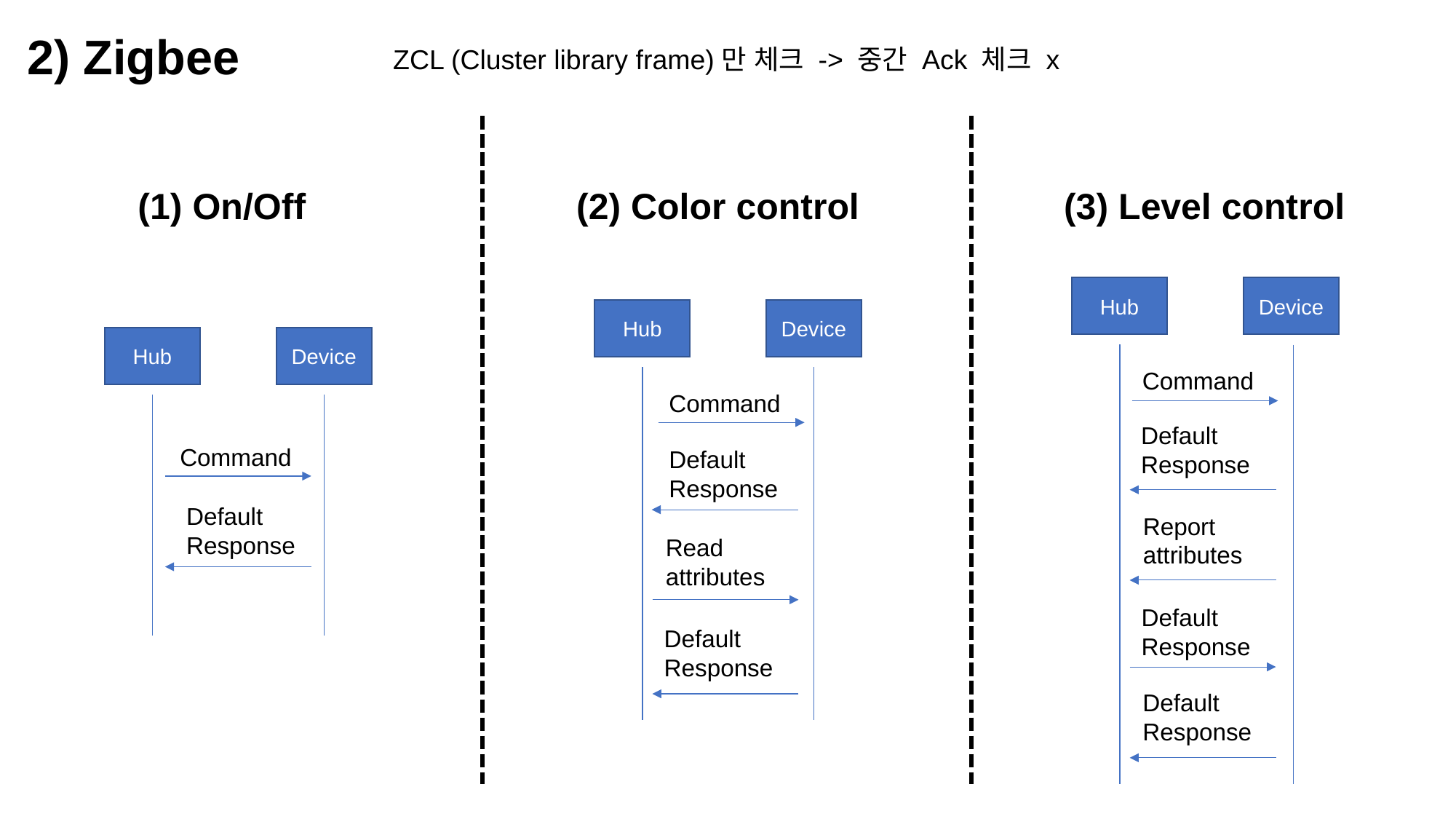

2) Zigbee
ZCL (Cluster library frame)만 체크 -> 중간 Ack 체크 x
(1) On/Off
(2) Color control
(3) Level control
Device
Hub
Device
Hub
Device
Hub
Command
Command
Default Response
Command
Default Response
Default Response
Report attributes
Read attributes
Default Response
Default Response
Default Response